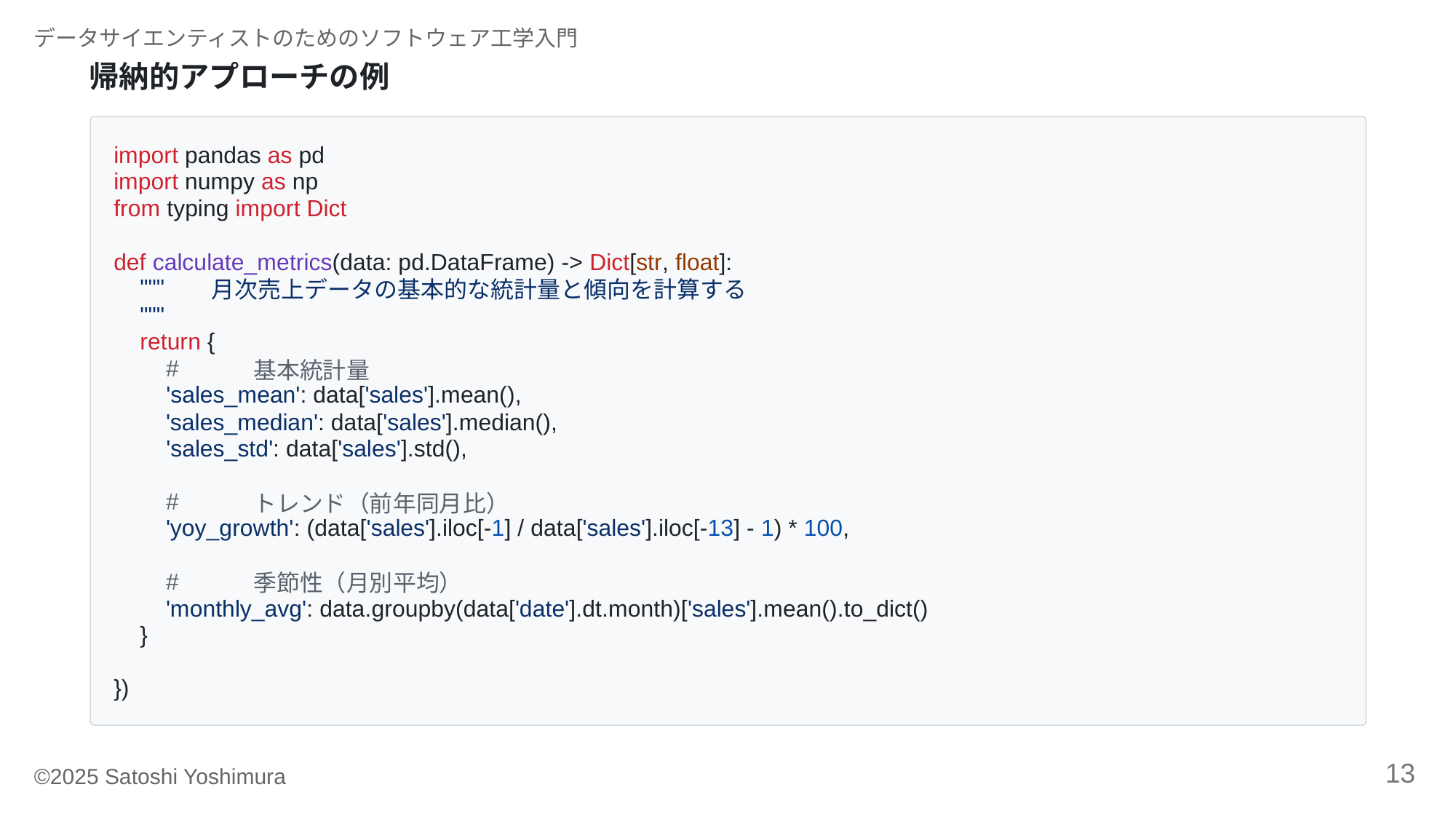

データサイエンティストのためのソフトウェア⼯学⼊⾨
帰納的アプローチの例

import pandas as pd
import numpy as np
from typing import Dict
def calculate_metrics(data: pd.DataFrame) -> Dict[str, float]:
    """
月次売上データの基本的な統計量と傾向を計算する
    """
    return {
        #
基本統計量
        'sales_mean': data['sales'].mean(),
        'sales_median': data['sales'].median(),
        'sales_std': data['sales'].std(),
        #
トレンド（前年同月比）
        'yoy_growth': (data['sales'].iloc[-1] / data['sales'].iloc[-13] - 1) * 100,
        #
季節性（月別平均）
        'monthly_avg': data.groupby(data['date'].dt.month)['sales'].mean().to_dict()
    }
})
13
©2025 Satoshi Yoshimura